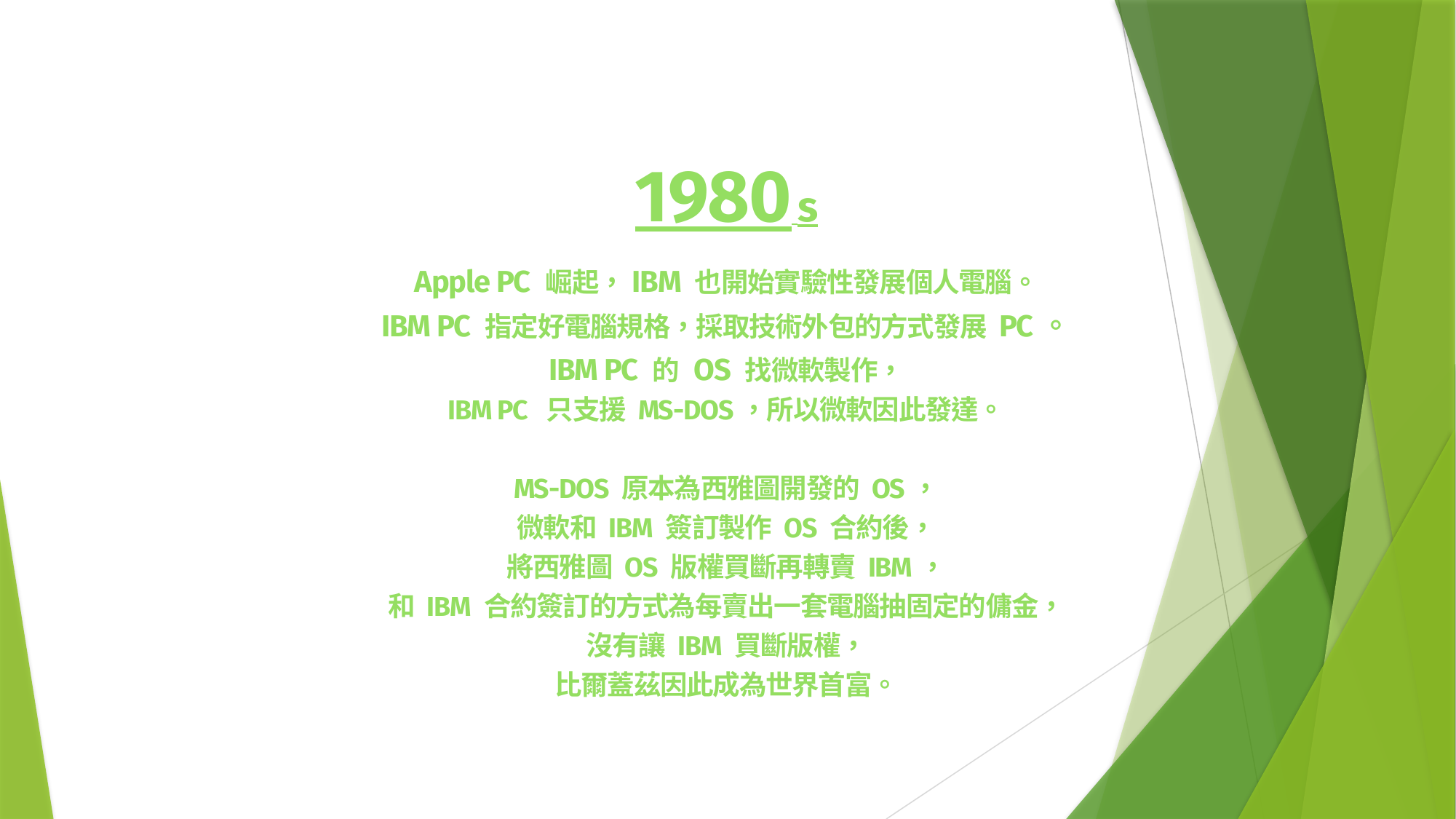

1980 s

Apple PC 崛起，IBM 也開始實驗性發展個人電腦。
IBM PC 指定好電腦規格，採取技術外包的方式發展 PC。
IBM PC 的 OS 找微軟製作，
IBM PC  只支援 MS-DOS，所以微軟因此發達。

MS-DOS 原本為西雅圖開發的 OS，
微軟和 IBM 簽訂製作 OS 合約後，
將西雅圖 OS 版權買斷再轉賣 IBM，
和 IBM 合約簽訂的方式為每賣出一套電腦抽固定的傭金，
沒有讓 IBM 買斷版權，
比爾蓋茲因此成為世界首富。